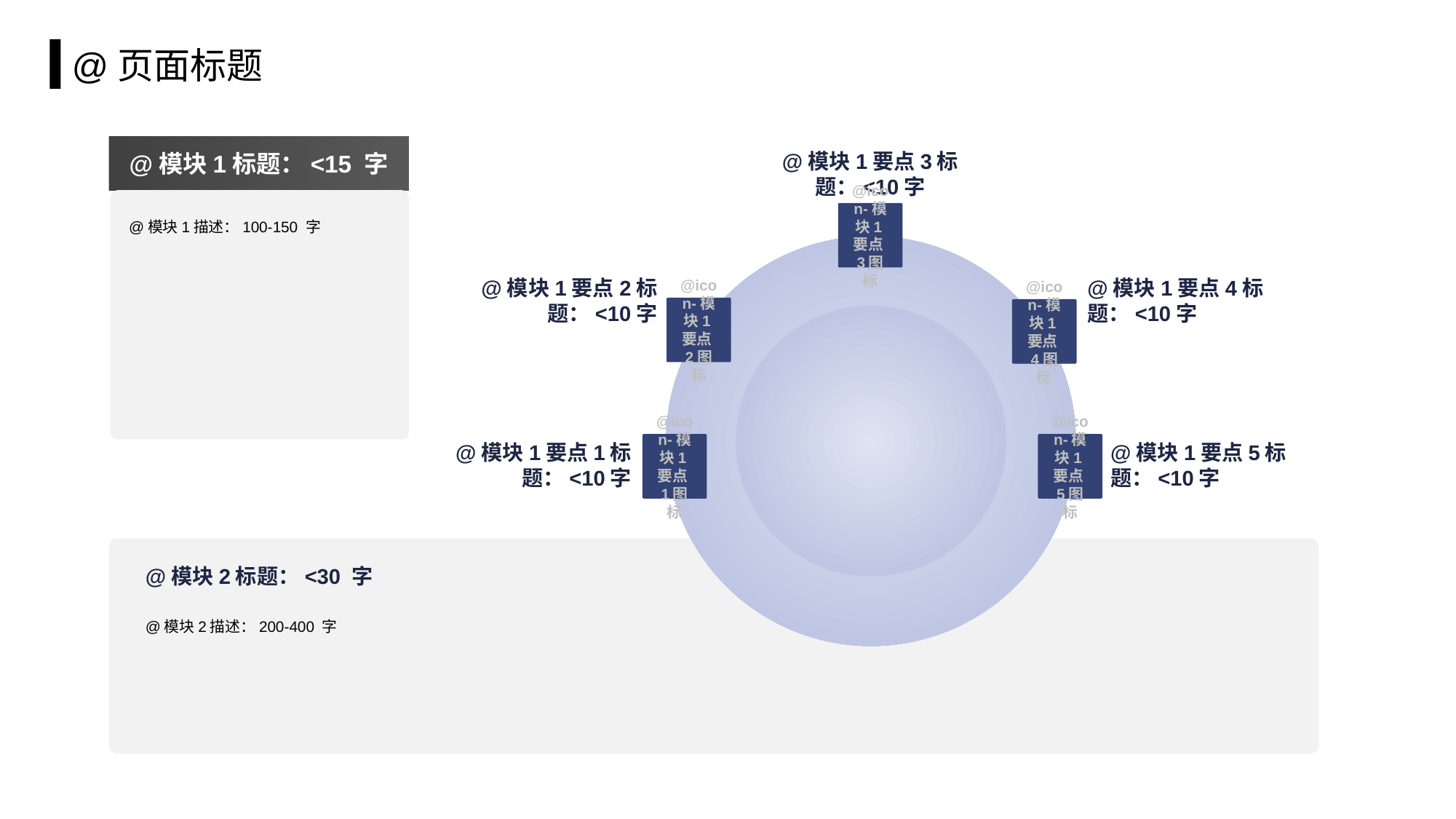

# @页面标题
@模块1标题：<15 字
@模块1要点3副标题：<20字
@模块1要点3标题：<10字
@模块1描述：100-150 字

@icon-模块1要点3图标

@模块1要点2标题：<10字
@模块1要点4标题：<10字
@icon-模块1要点2图标
@icon-模块1要点4图标

@模块1要点2副标题：<20字
@模块1要点4副标题：<20字
@icon-模块1要点1图标
@icon-模块1要点5图标
@模块1要点1标题：<10字
@模块1要点5标题：<10字
@模块1要点1副标题：<20字
@模块1要点5副标题：<20字

@模块2标题：<30 字
@模块2描述：200-400 字